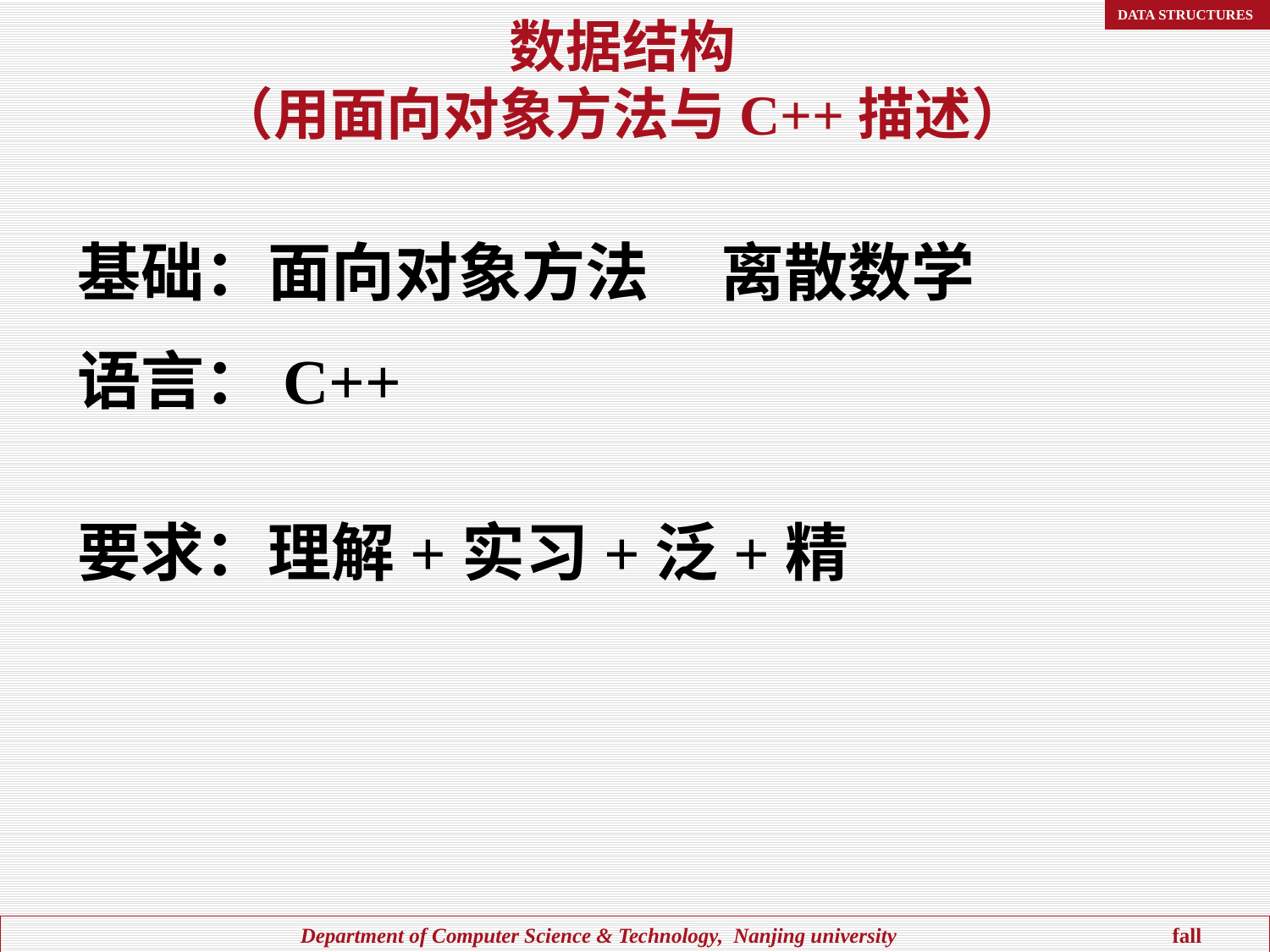

# 数据结构 （用面向对象方法与C++描述）
基础：面向对象方法     离散数学
语言：C++
要求：理解+实习+泛+精